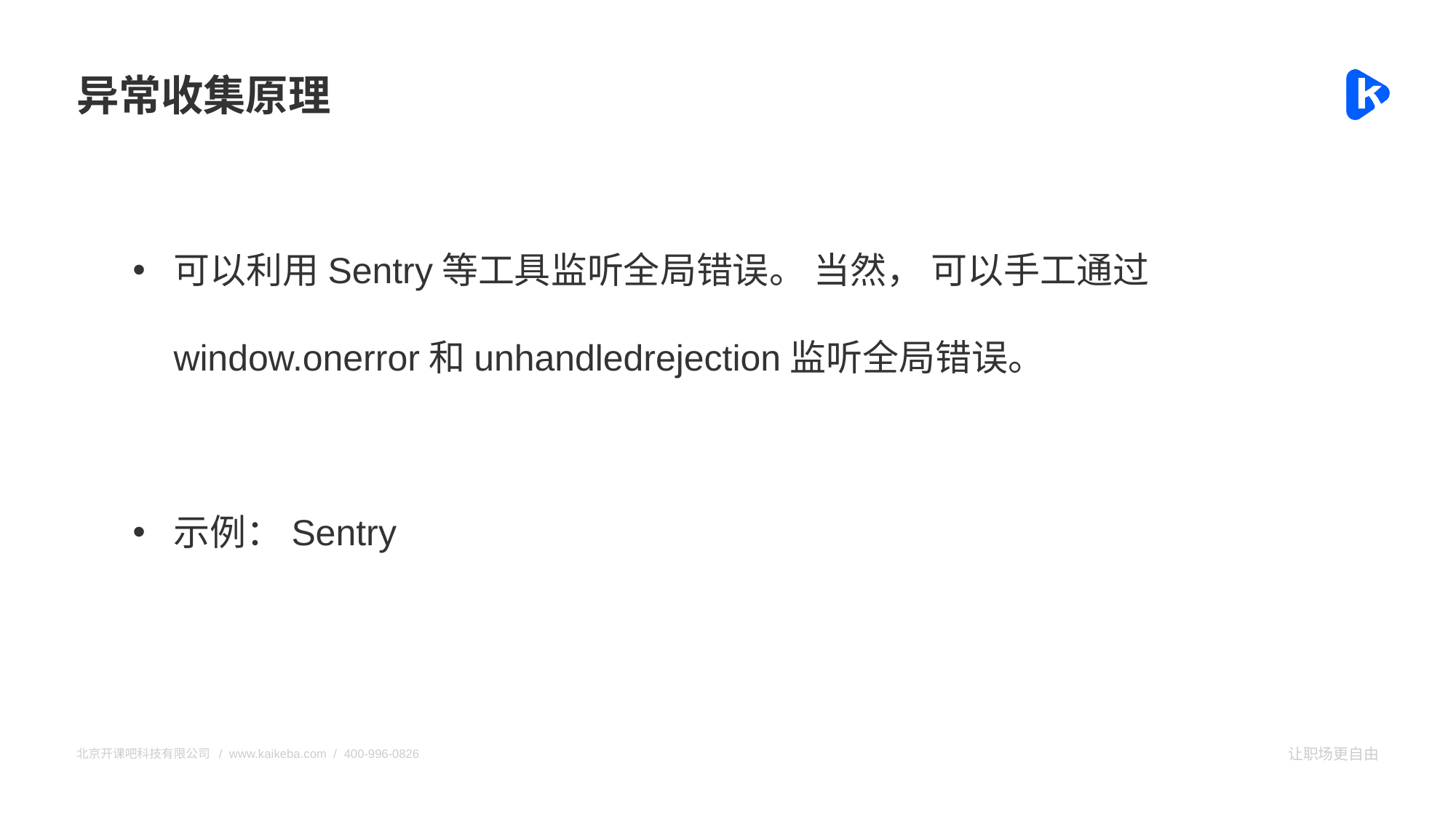

异常收集原理
可以利用Sentry等工具监听全局错误。 当然， 可以手工通过window.onerror和unhandledrejection监听全局错误。

示例：Sentry